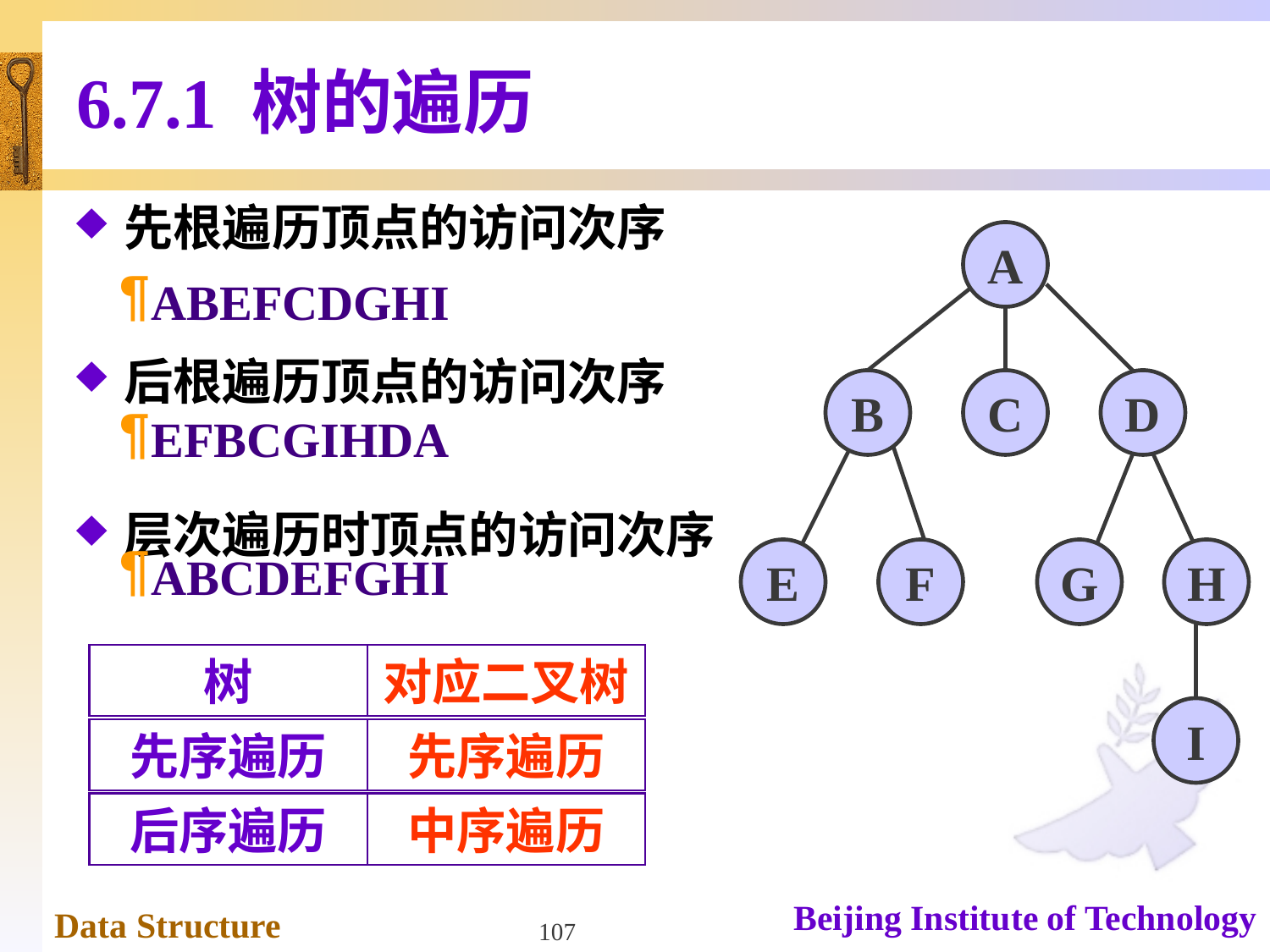

# 6.7.1 树的遍历
先根遍历顶点的访问次序

后根遍历顶点的访问次序

层次遍历时顶点的访问次序

A

B
C
D

E
F
G
H

I
ABEFCDGHI
EFBCGIHDA
ABCDEFGHI
树
对应二叉树
先序遍历
先序遍历
后序遍历
中序遍历
107